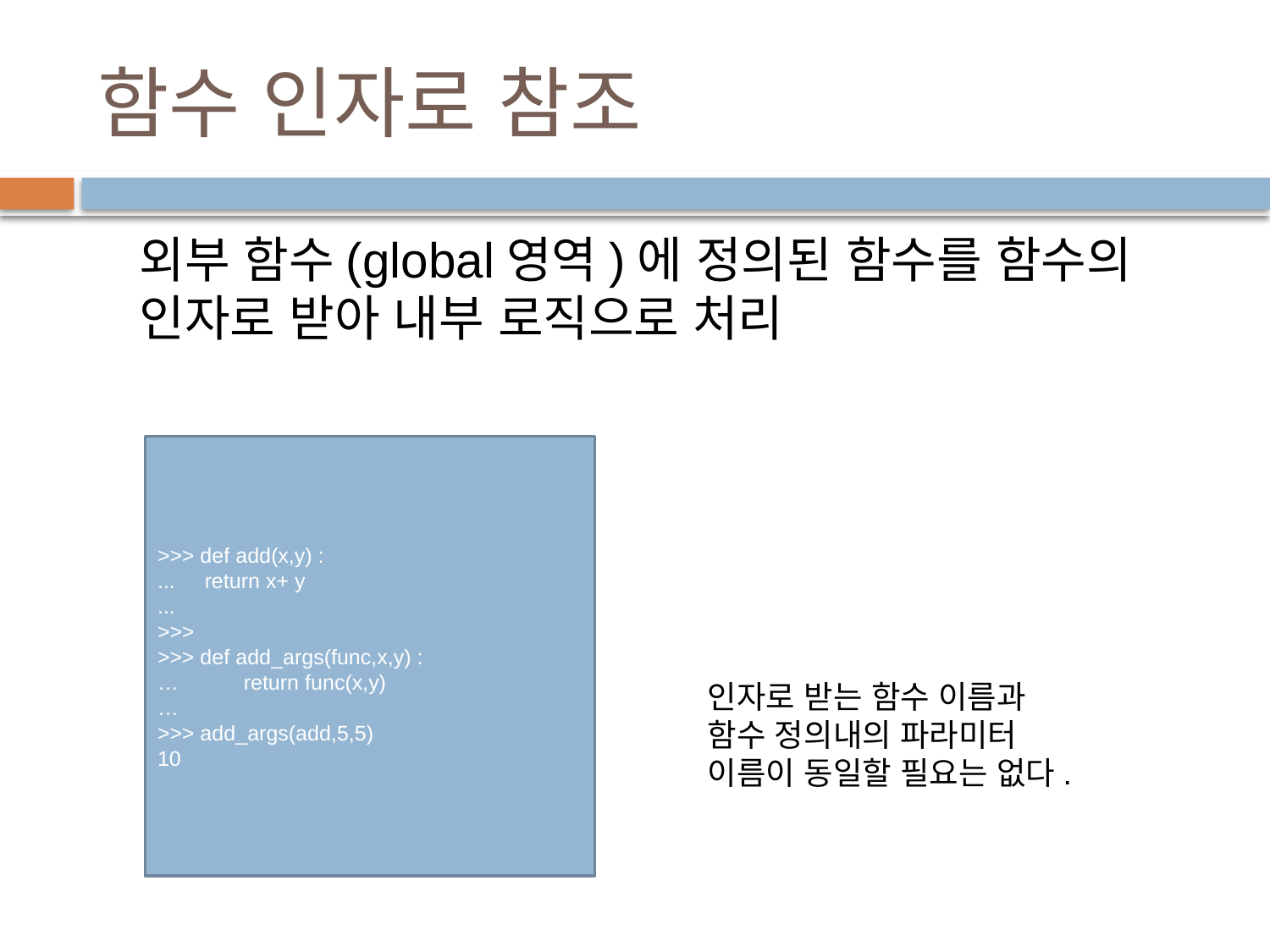

# 함수 인자로 참조
외부 함수(global영역)에 정의된 함수를 함수의 인자로 받아 내부 로직으로 처리
>>> def add(x,y) :
...     return x+ y
...
>>>
>>> def add_args(func,x,y) :
…           return func(x,y)
…
>>> add_args(add,5,5)
10
인자로 받는 함수 이름과 함수 정의내의 파라미터 이름이 동일할 필요는 없다.